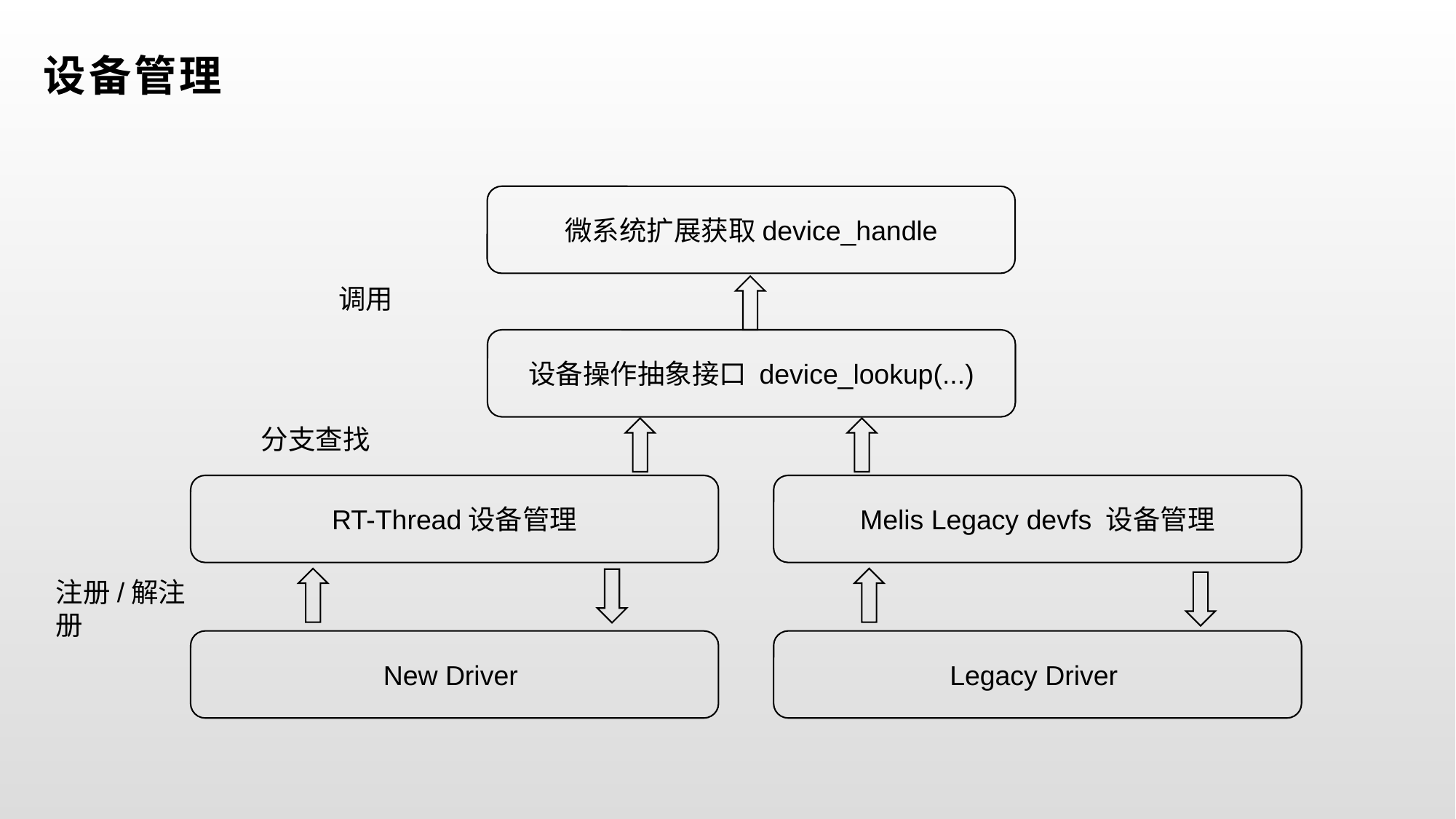

# 设备管理
微系统扩展获取device_handle

设备操作抽象接口 device_lookup(...)

RT-Thread设备管理
Melis Legacy devfs 设备管理

New Driver
Legacy Driver
调用
分支查找
注册/解注册